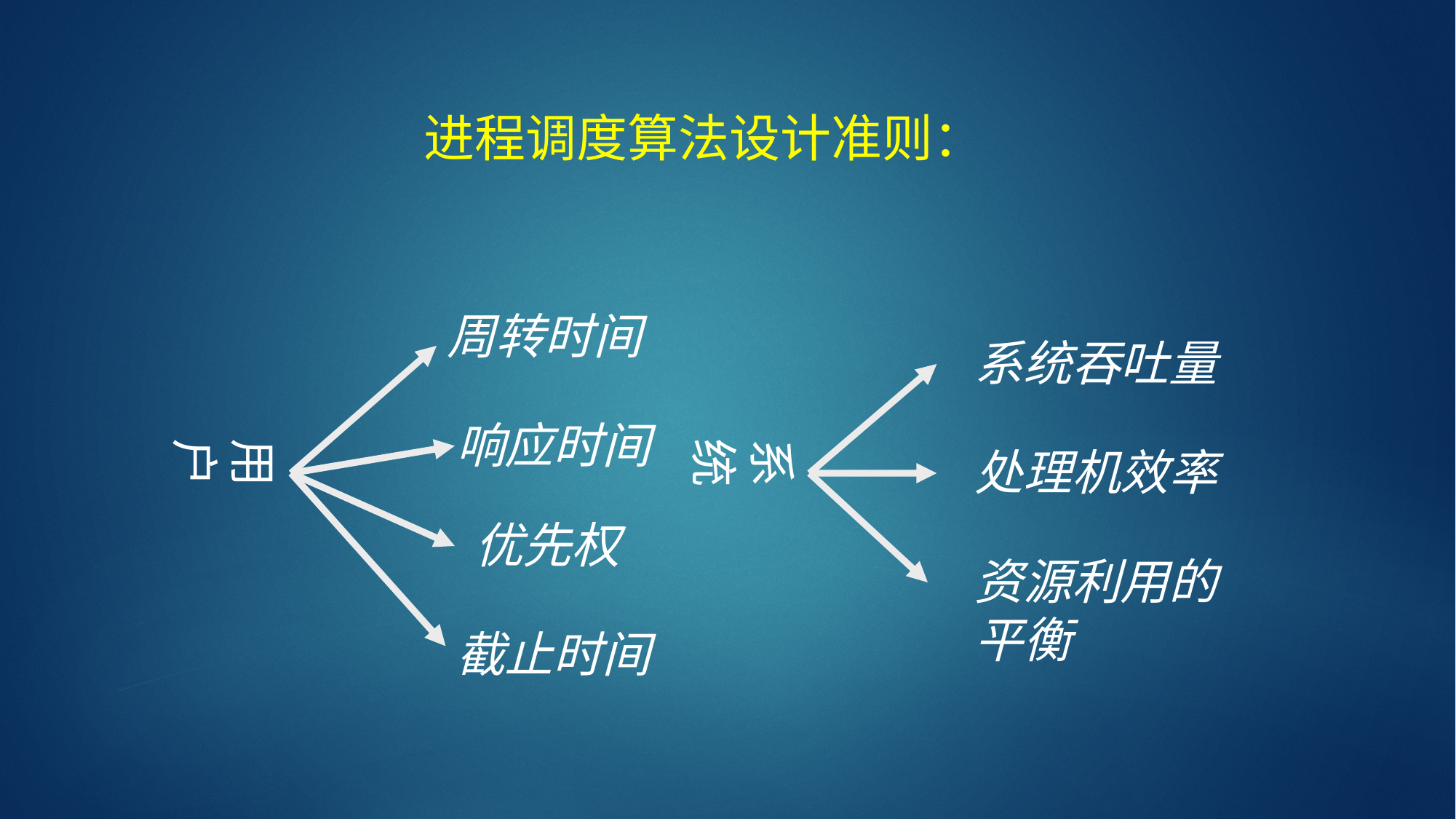

# 进程调度算法设计准则：
周转时间
系统吞吐量

响应时间
用户
系统
处理机效率

优先权
资源利用的平衡
截止时间